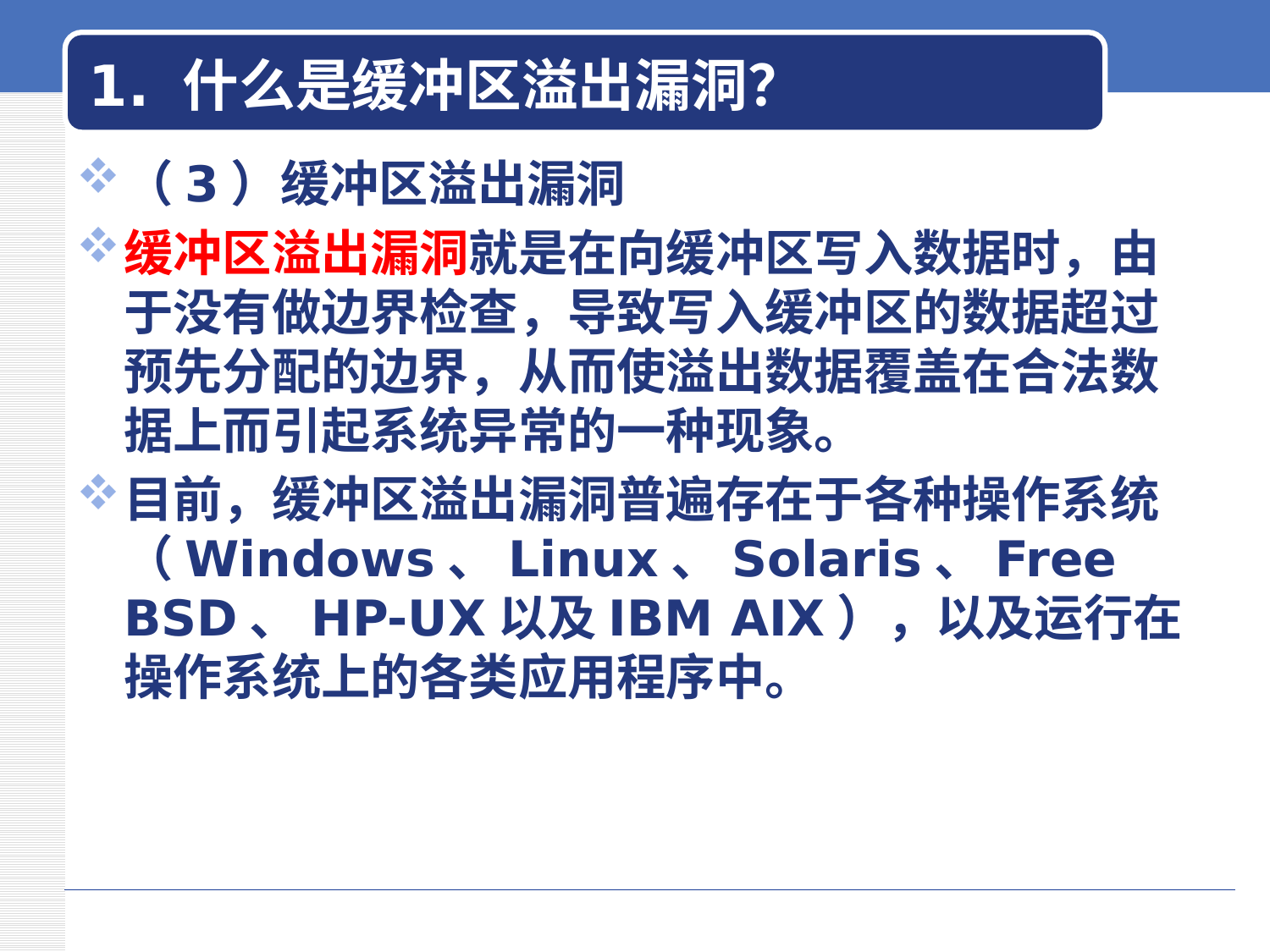

# 1. 什么是缓冲区溢出漏洞？
（3）缓冲区溢出漏洞
缓冲区溢出漏洞就是在向缓冲区写入数据时，由于没有做边界检查，导致写入缓冲区的数据超过预先分配的边界，从而使溢出数据覆盖在合法数据上而引起系统异常的一种现象。
目前，缓冲区溢出漏洞普遍存在于各种操作系统（Windows、Linux、Solaris、Free BSD、HP-UX以及IBM AIX），以及运行在操作系统上的各类应用程序中。